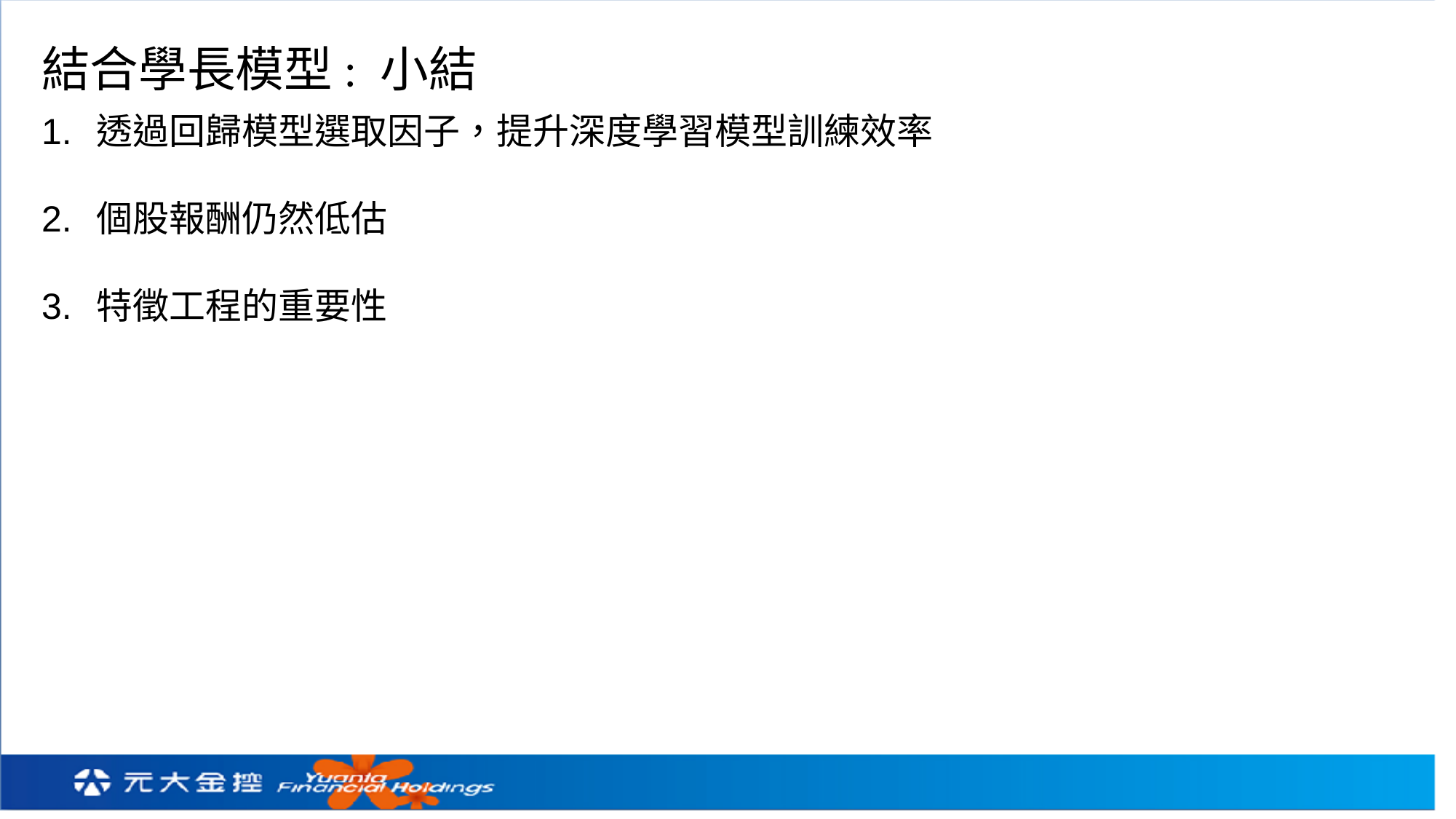

結合學長模型: 小結
透過回歸模型選取因子，提升深度學習模型訓練效率

個股報酬仍然低估

特徵工程的重要性